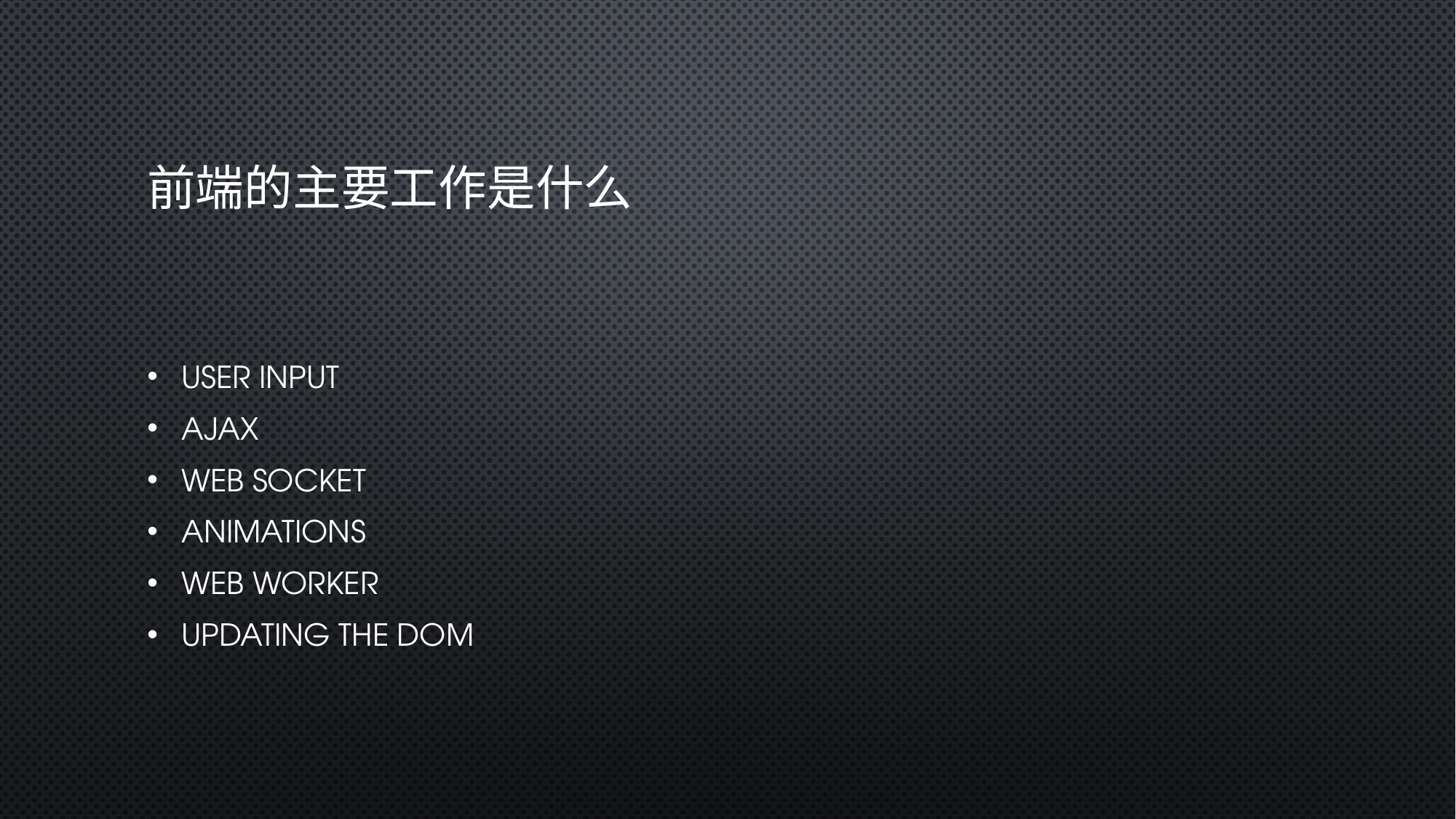

# 前端的主要工作是什么
User Input
AJAX
Web Socket
Animations
Web Worker
Updating The DOM